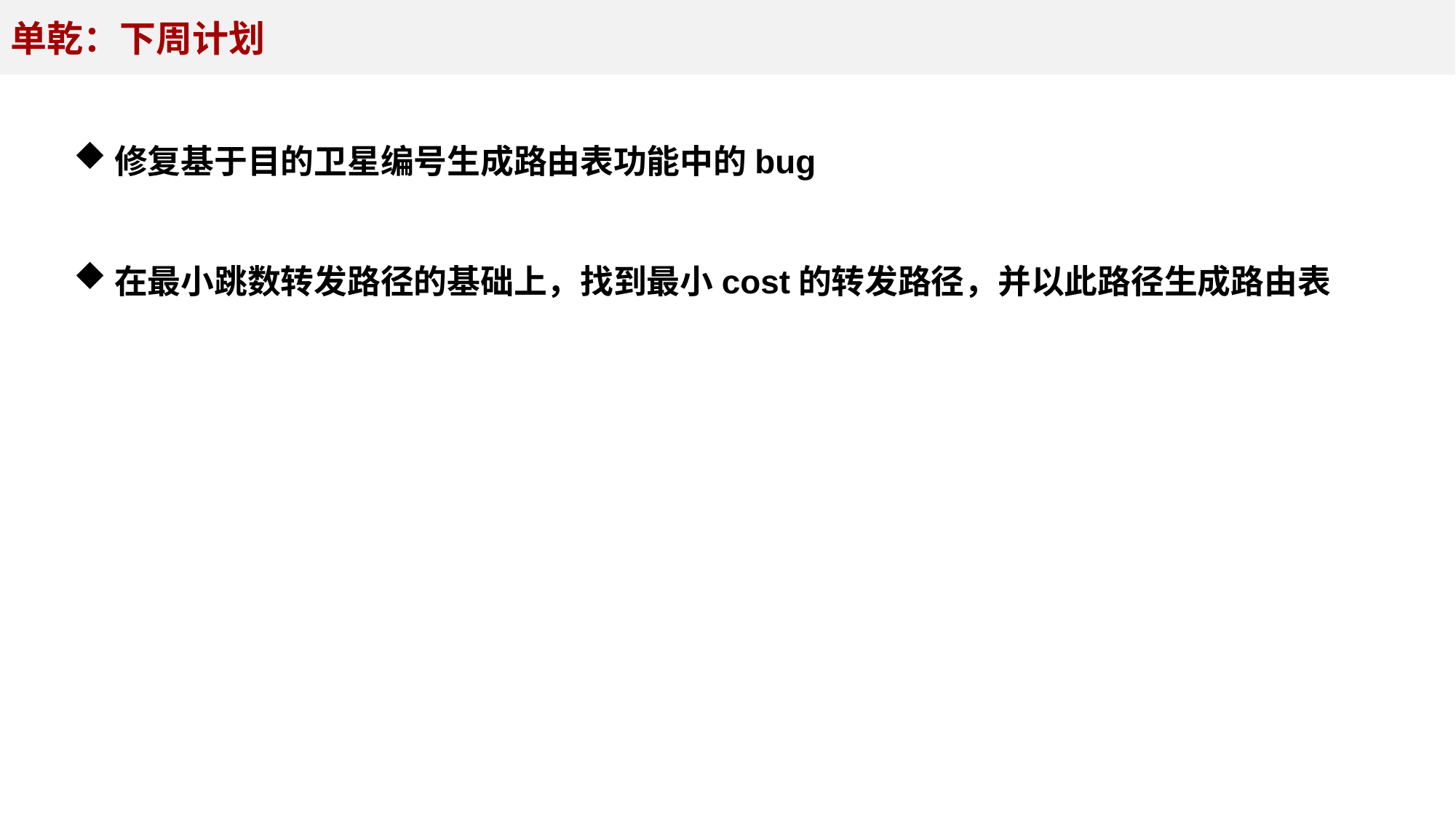

单乾：下周计划

修复基于目的卫星编号生成路由表功能中的bug

在最小跳数转发路径的基础上，找到最小cost的转发路径，并以此路径生成路由表